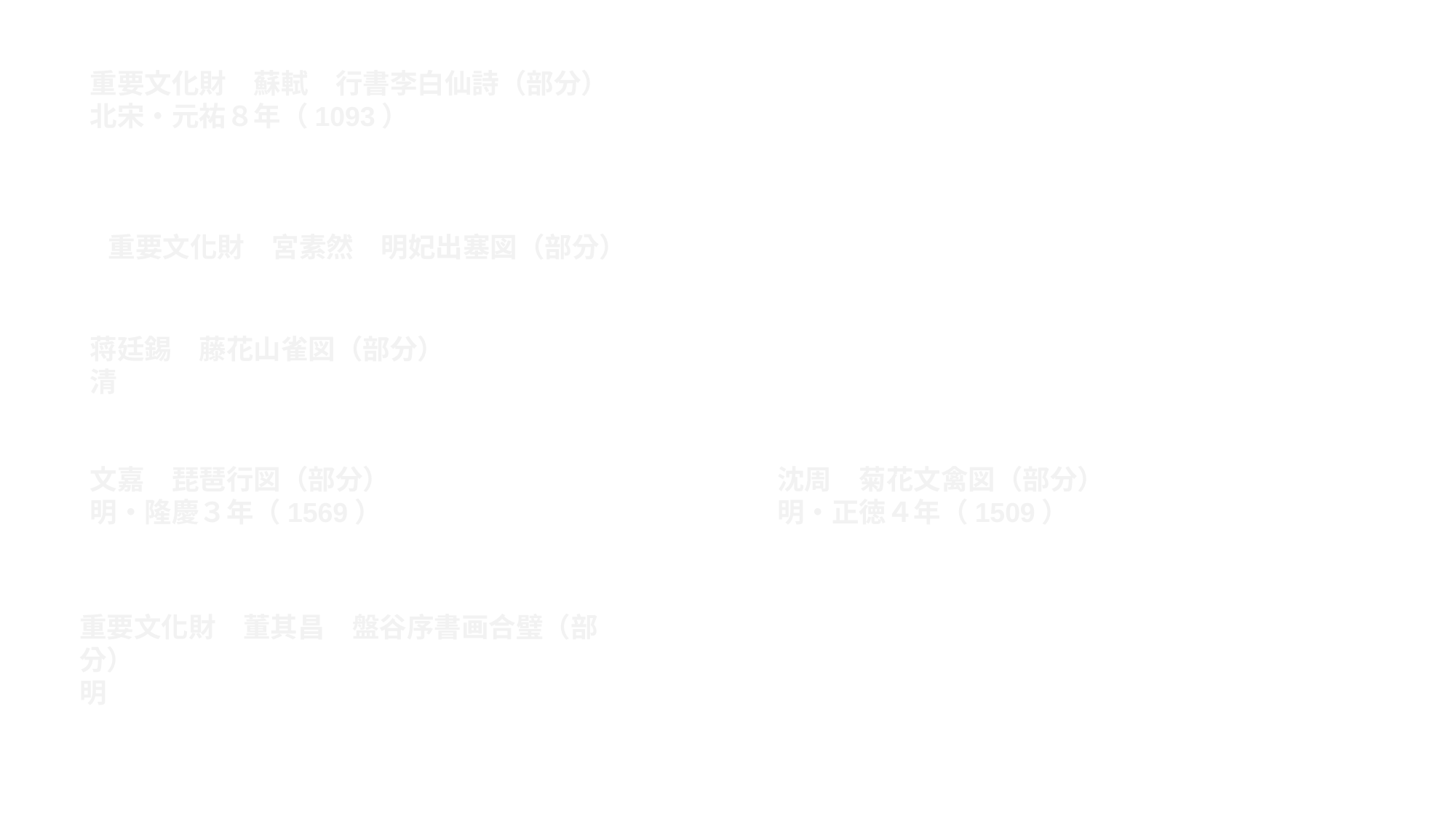

重要文化財　蘇軾　行書李白仙詩（部分）
北宋・元祐８年（1093）
重要文化財　宮素然　明妃出塞図（部分）
蒋廷錫　藤花山雀図（部分）
清
沈周　菊花文禽図（部分）
明・正徳４年（1509）
文嘉　琵琶行図（部分）
明・隆慶３年（1569）
重要文化財　董其昌　盤谷序書画合璧（部分）
明